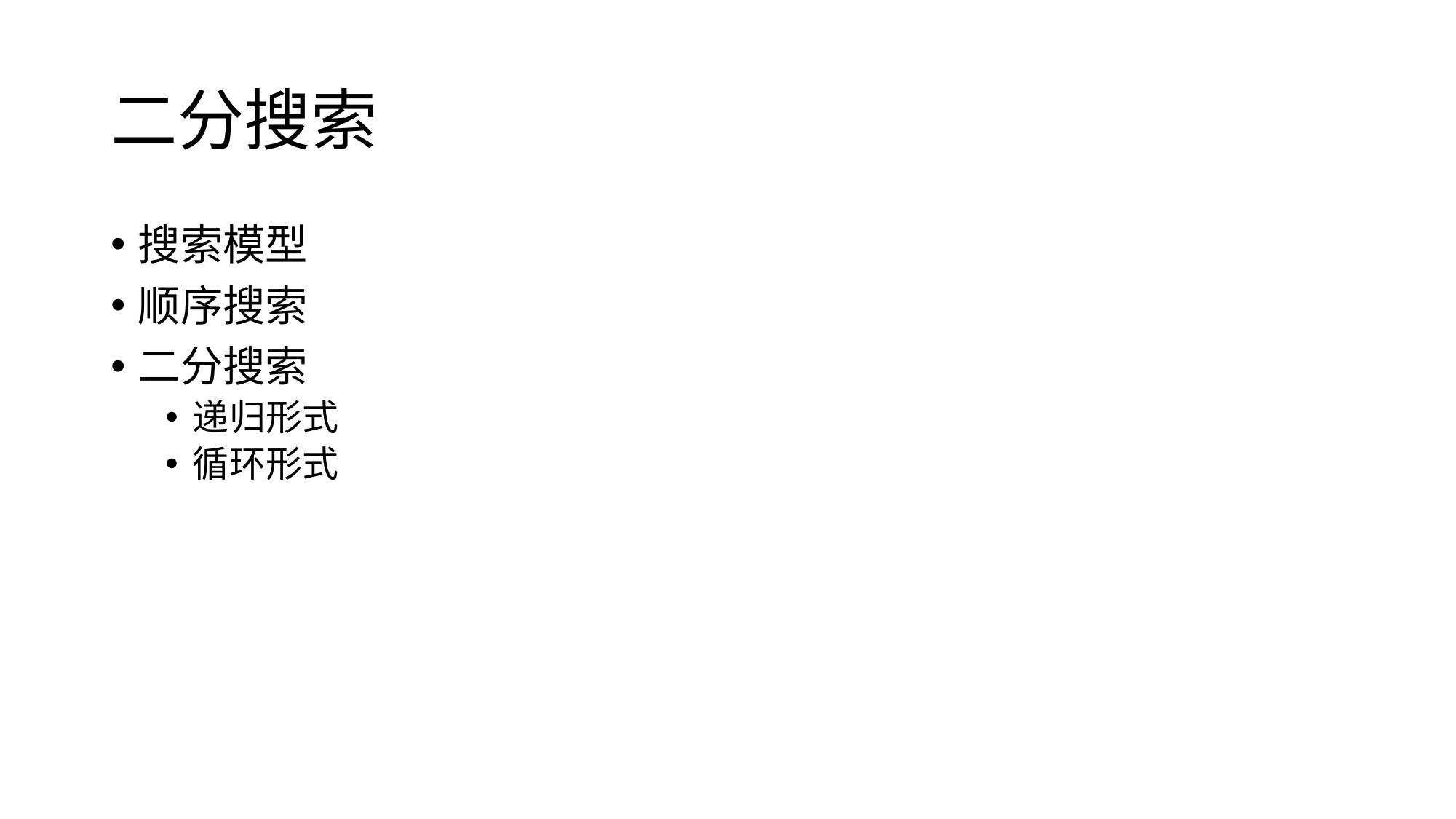

# 二分搜索
搜索模型
顺序搜索
二分搜索
递归形式
循环形式